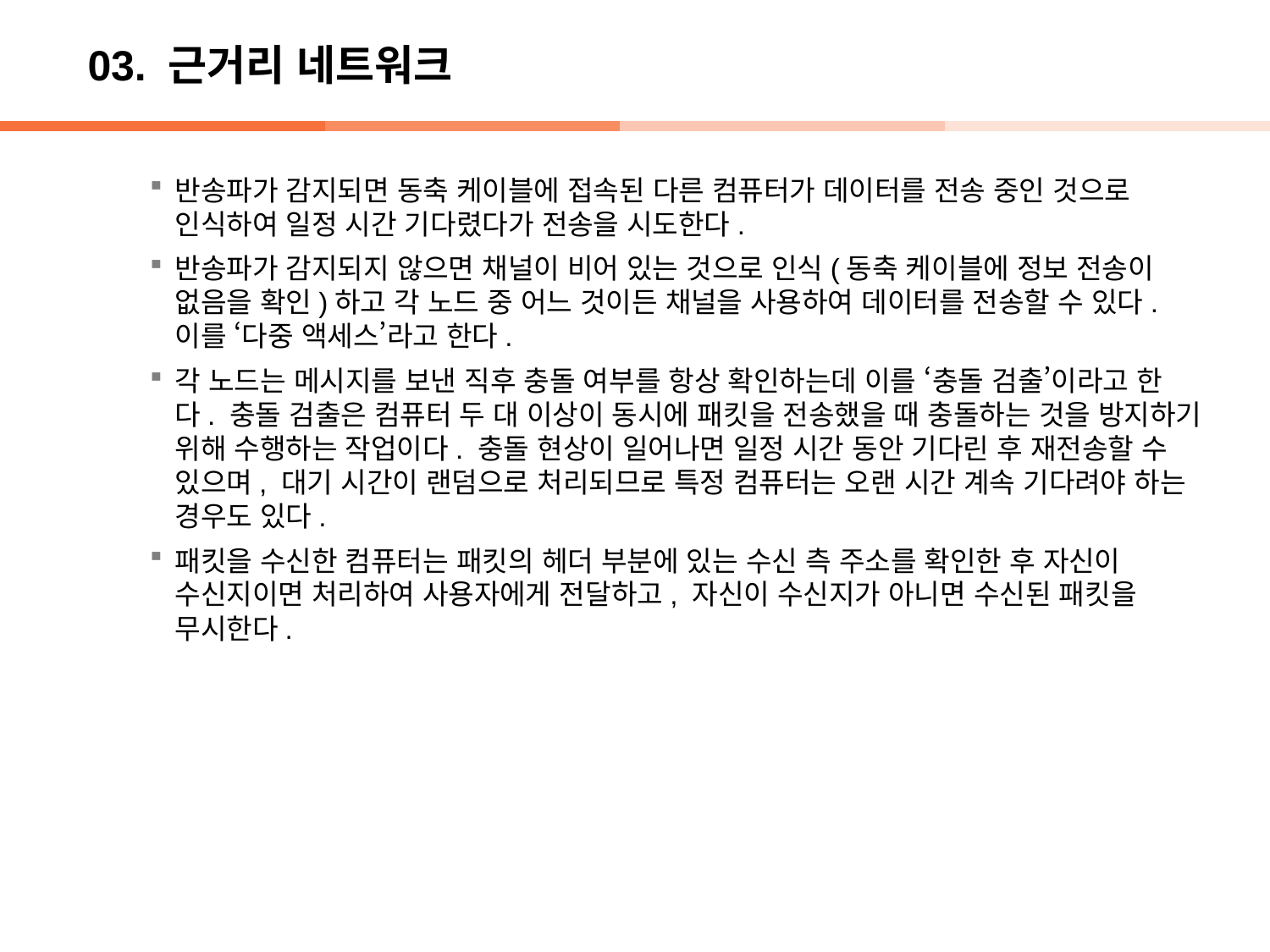

# 03. 근거리 네트워크
반송파가 감지되면 동축 케이블에 접속된 다른 컴퓨터가 데이터를 전송 중인 것으로 인식하여 일정 시간 기다렸다가 전송을 시도한다.
반송파가 감지되지 않으면 채널이 비어 있는 것으로 인식(동축 케이블에 정보 전송이 없음을 확인)하고 각 노드 중 어느 것이든 채널을 사용하여 데이터를 전송할 수 있다. 이를 ‘다중 액세스’라고 한다.
각 노드는 메시지를 보낸 직후 충돌 여부를 항상 확인하는데 이를 ‘충돌 검출’이라고 한다. 충돌 검출은 컴퓨터 두 대 이상이 동시에 패킷을 전송했을 때 충돌하는 것을 방지하기 위해 수행하는 작업이다. 충돌 현상이 일어나면 일정 시간 동안 기다린 후 재전송할 수 있으며, 대기 시간이 랜덤으로 처리되므로 특정 컴퓨터는 오랜 시간 계속 기다려야 하는 경우도 있다.
패킷을 수신한 컴퓨터는 패킷의 헤더 부분에 있는 수신 측 주소를 확인한 후 자신이 수신지이면 처리하여 사용자에게 전달하고, 자신이 수신지가 아니면 수신된 패킷을 무시한다.